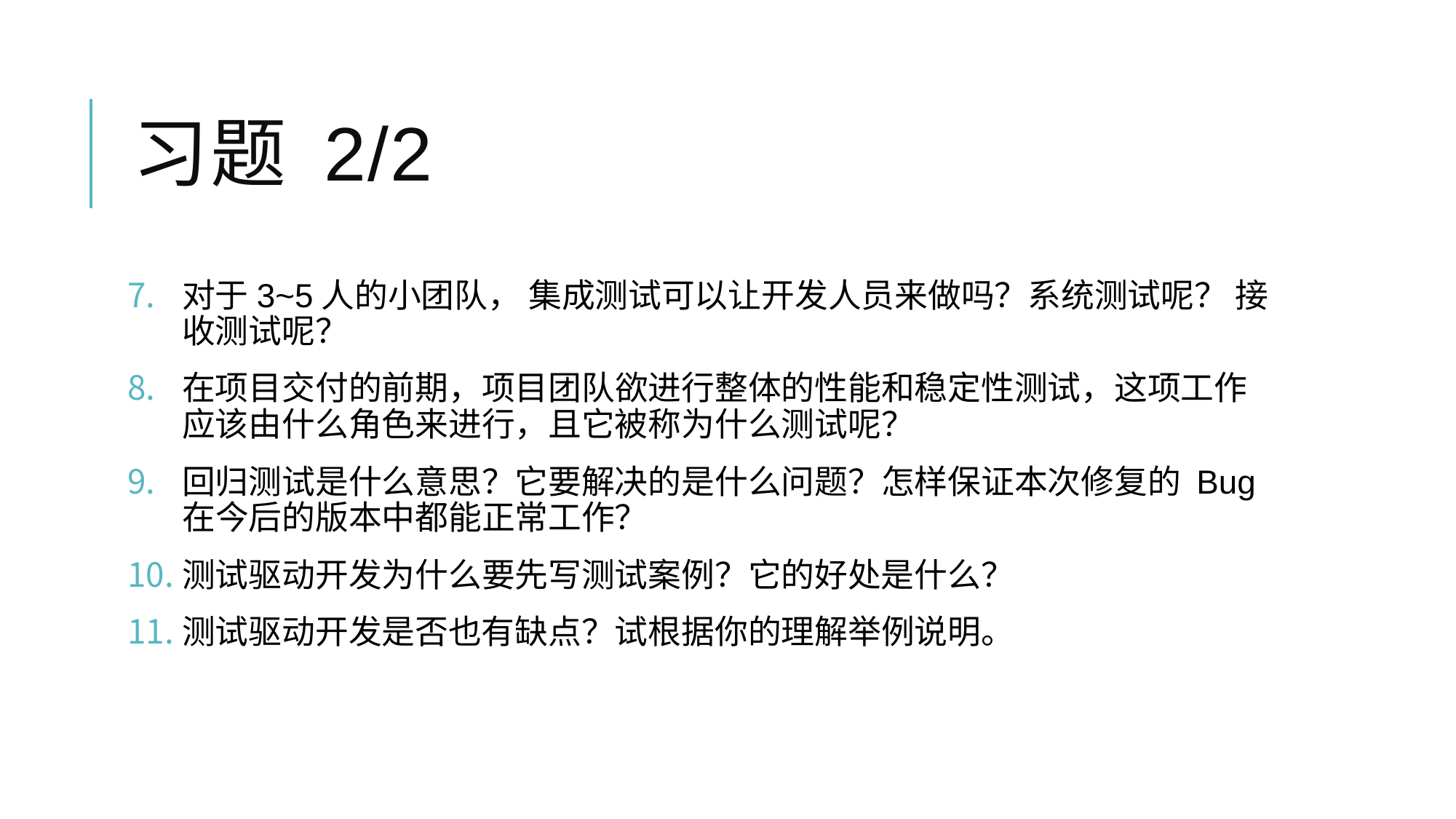

# 习题 2/2
对于3~5人的小团队， 集成测试可以让开发人员来做吗？系统测试呢？ 接收测试呢？
在项目交付的前期，项目团队欲进行整体的性能和稳定性测试，这项工作应该由什么角色来进行，且它被称为什么测试呢？
回归测试是什么意思？它要解决的是什么问题？怎样保证本次修复的 Bug 在今后的版本中都能正常工作？
测试驱动开发为什么要先写测试案例？它的好处是什么？
测试驱动开发是否也有缺点？试根据你的理解举例说明。